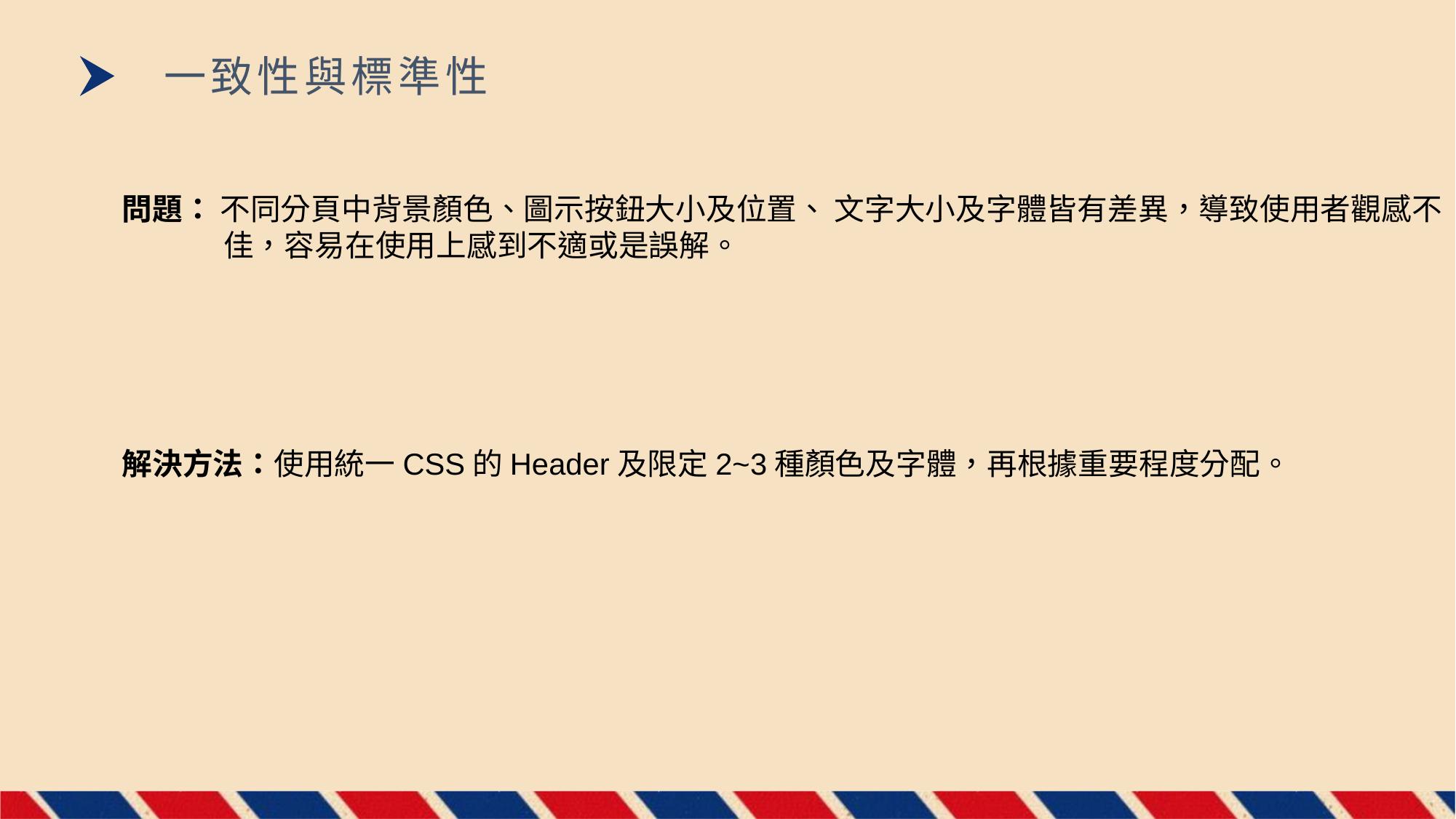

一致性與標準性

問題： 不同分頁中背景顏色、圖示按鈕大小及位置、 文字大小及字體皆有差異，導致使用者觀感不
              佳，容易在使用上感到不適或是誤解。

解決方法：使用統一CSS的Header及限定2~3種顏色及字體，再根據重要程度分配。